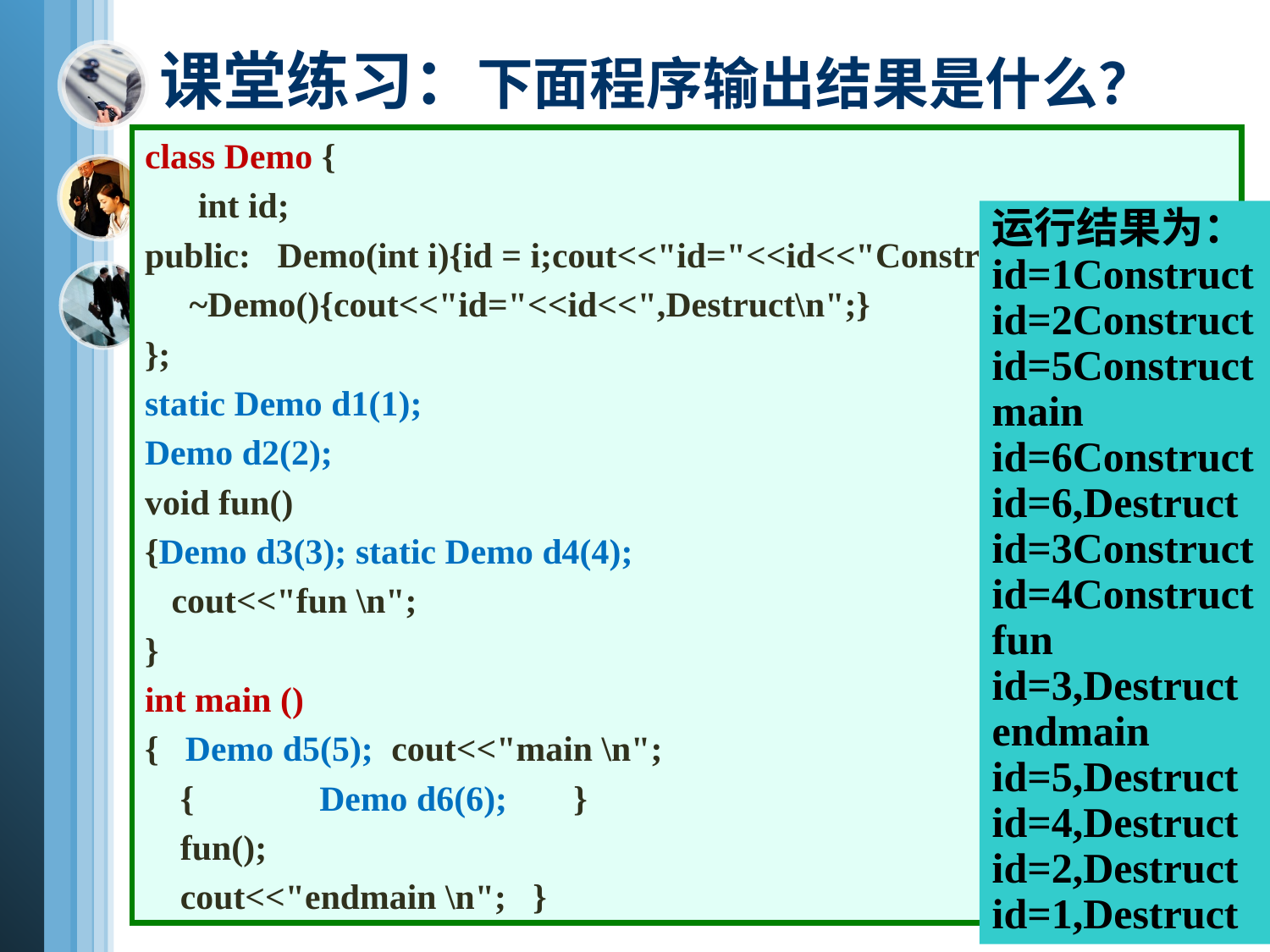

# 课堂练习：下面程序输出结果是什么？
class Demo {
      int id;
public:   Demo(int i){id = i;cout<<"id="<<id<<"Construct\n";}
     ~Demo(){cout<<"id="<<id<<",Destruct\n";}
};
static Demo d1(1);
Demo d2(2);
void fun()
{Demo d3(3); static Demo d4(4);
   cout<<"fun \n";
}
int main ()
{   Demo d5(5);  cout<<"main \n";
    {	Demo d6(6);	}
    fun();
    cout<<"endmain \n";   }
运行结果为：
id=1Construct
id=2Construct
id=5Construct
main
id=6Construct
id=6,Destruct
id=3Construct
id=4Construct
fun
id=3,Destruct
endmain
id=5,Destruct
id=4,Destruct
id=2,Destruct
id=1,Destruct